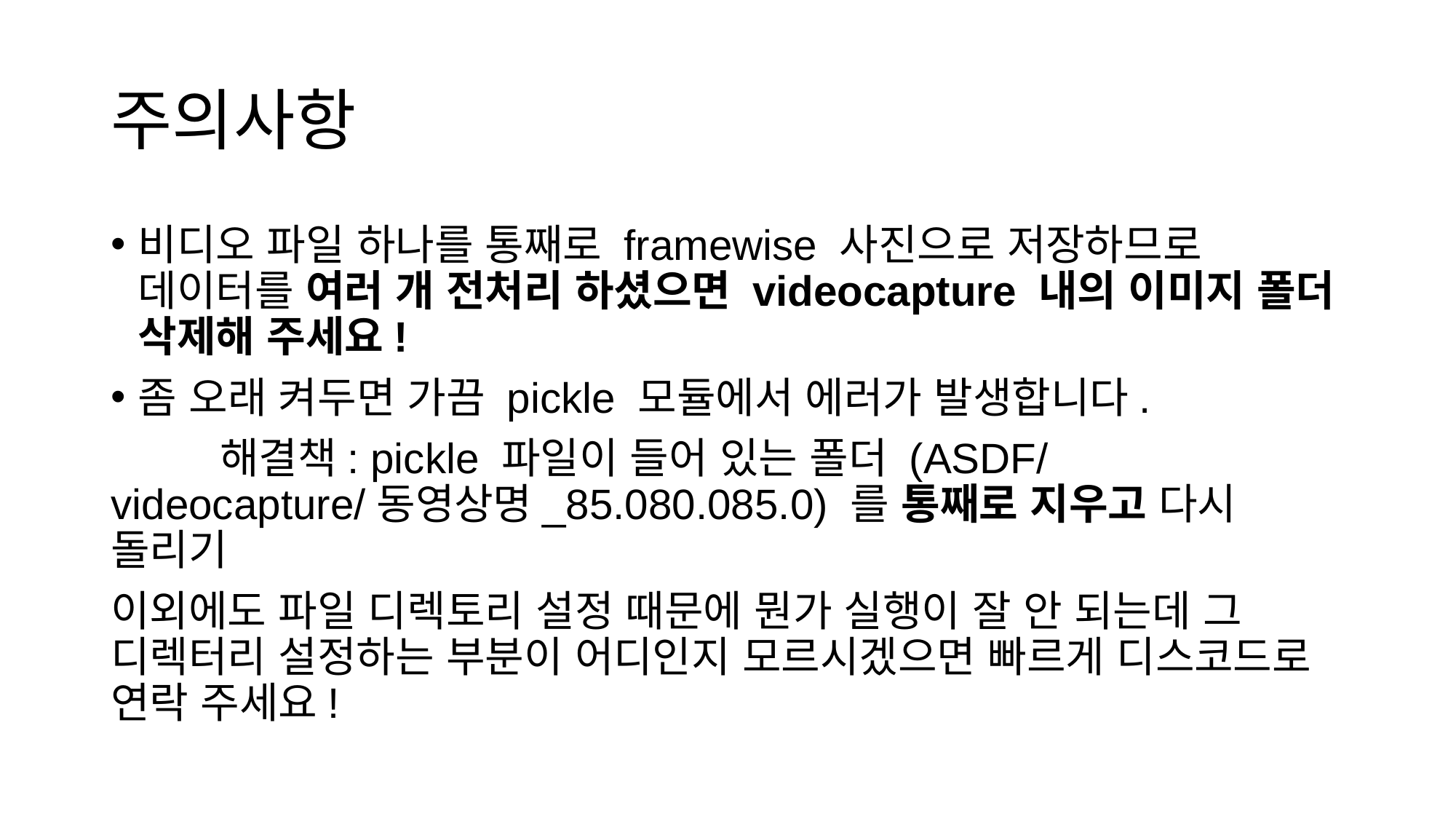

# 주의사항
비디오 파일 하나를 통째로 framewise 사진으로 저장하므로 데이터를 여러 개 전처리 하셨으면 videocapture 내의 이미지 폴더 삭제해 주세요!
좀 오래 켜두면 가끔 pickle 모듈에서 에러가 발생합니다.
	해결책: pickle 파일이 들어 있는 폴더 (ASDF/videocapture/동영상명_85.080.085.0) 를 통째로 지우고 다시 돌리기
이외에도 파일 디렉토리 설정 때문에 뭔가 실행이 잘 안 되는데 그 디렉터리 설정하는 부분이 어디인지 모르시겠으면 빠르게 디스코드로 연락 주세요!